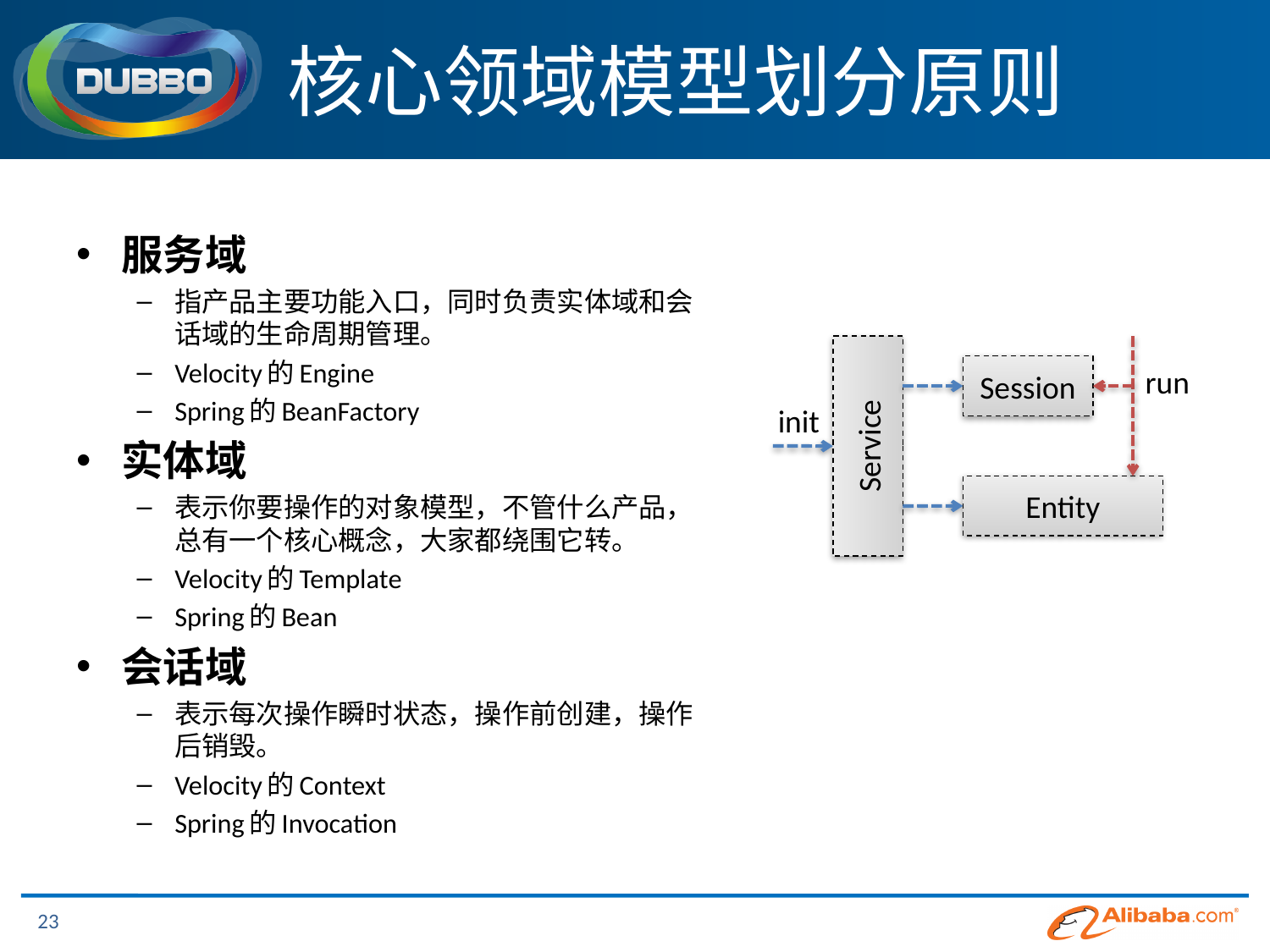

# 核心领域模型划分原则
服务域
指产品主要功能入口，同时负责实体域和会话域的生命周期管理。
Velocity的Engine
Spring的BeanFactory
实体域
表示你要操作的对象模型，不管什么产品，总有一个核心概念，大家都绕围它转。
Velocity的Template
Spring的Bean
会话域
表示每次操作瞬时状态，操作前创建，操作后销毁。
Velocity的Context
Spring的Invocation
Session
run
init
Service
Entity
23